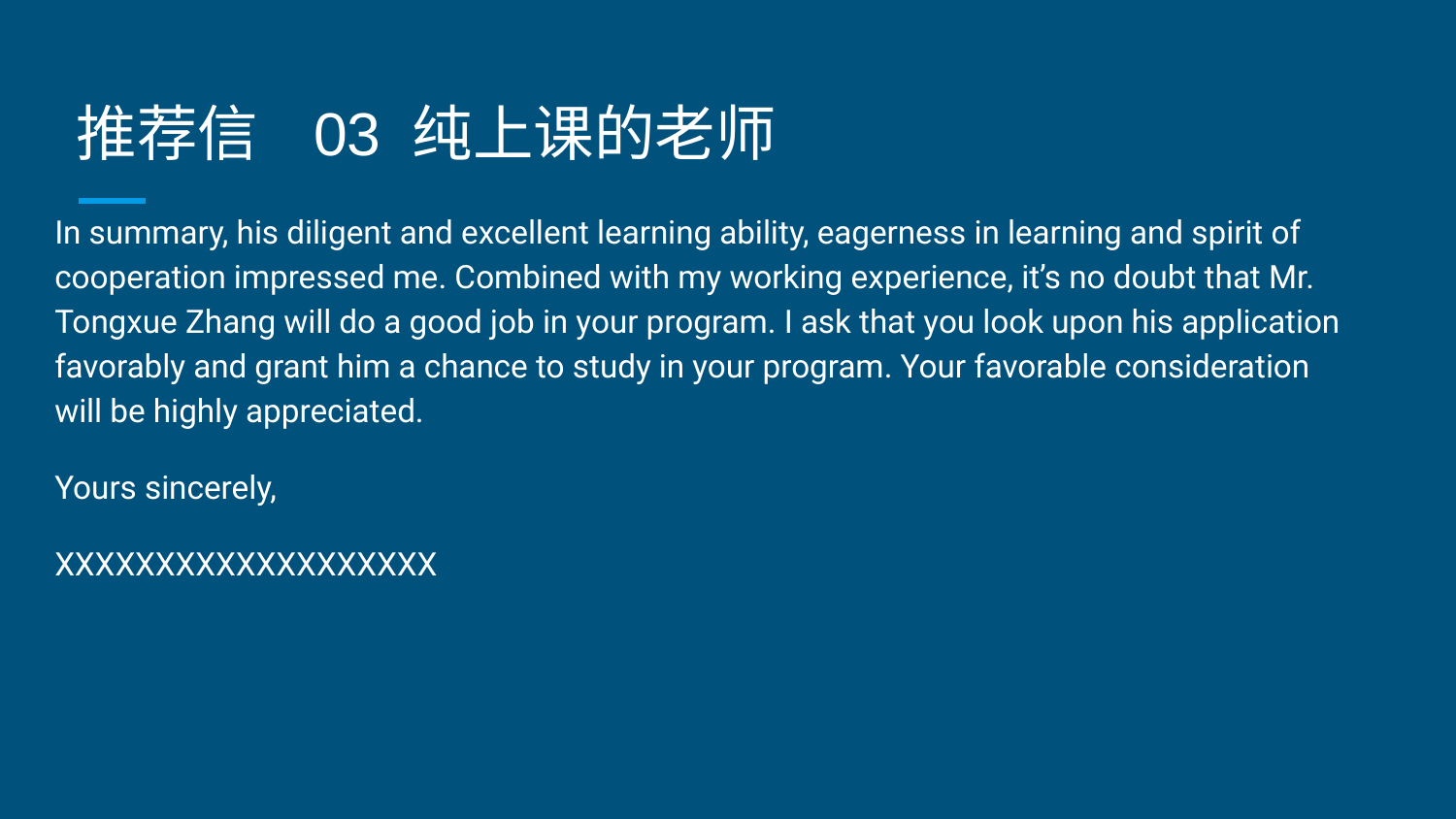

# 推荐信   03 纯上课的老师
In summary, his diligent and excellent learning ability, eagerness in learning and spirit of cooperation impressed me. Combined with my working experience, it’s no doubt that Mr. Tongxue Zhang will do a good job in your program. I ask that you look upon his application favorably and grant him a chance to study in your program. Your favorable consideration will be highly appreciated.
Yours sincerely,
XXXXXXXXXXXXXXXXXXX